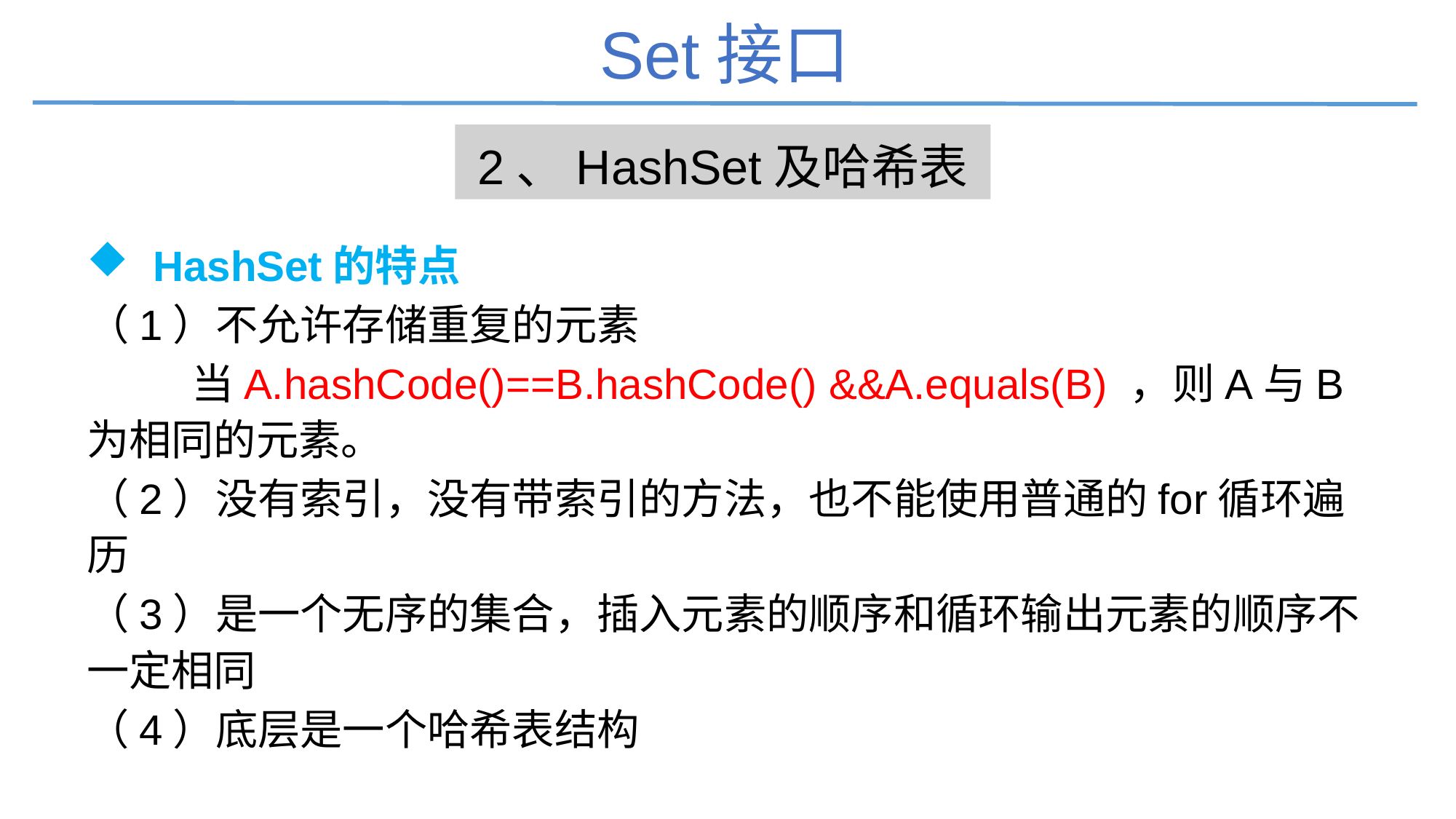

# Set接口
2、HashSet及哈希表
 HashSet的特点
（1）不允许存储重复的元素
          当A.hashCode()==B.hashCode() &&A.equals(B) ，则A与B为相同的元素。
（2）没有索引，没有带索引的方法，也不能使用普通的for循环遍历
（3）是一个无序的集合，插入元素的顺序和循环输出元素的顺序不一定相同
（4）底层是一个哈希表结构